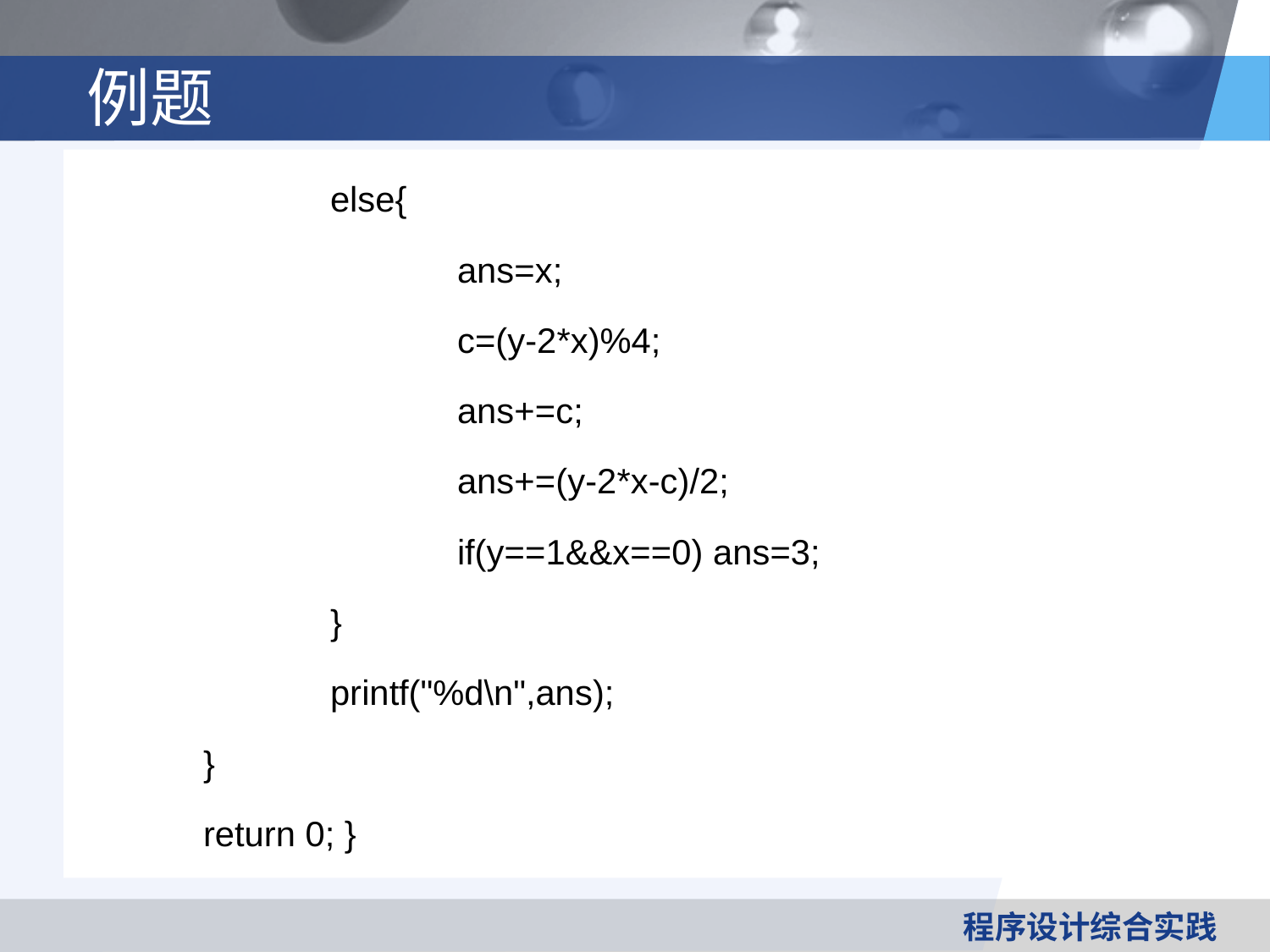

# 例题
		else{
			ans=x;
			c=(y-2*x)%4;
			ans+=c;
			ans+=(y-2*x-c)/2;
			if(y==1&&x==0) ans=3;
		}
		printf("%d\n",ans);
	}
	return 0; }